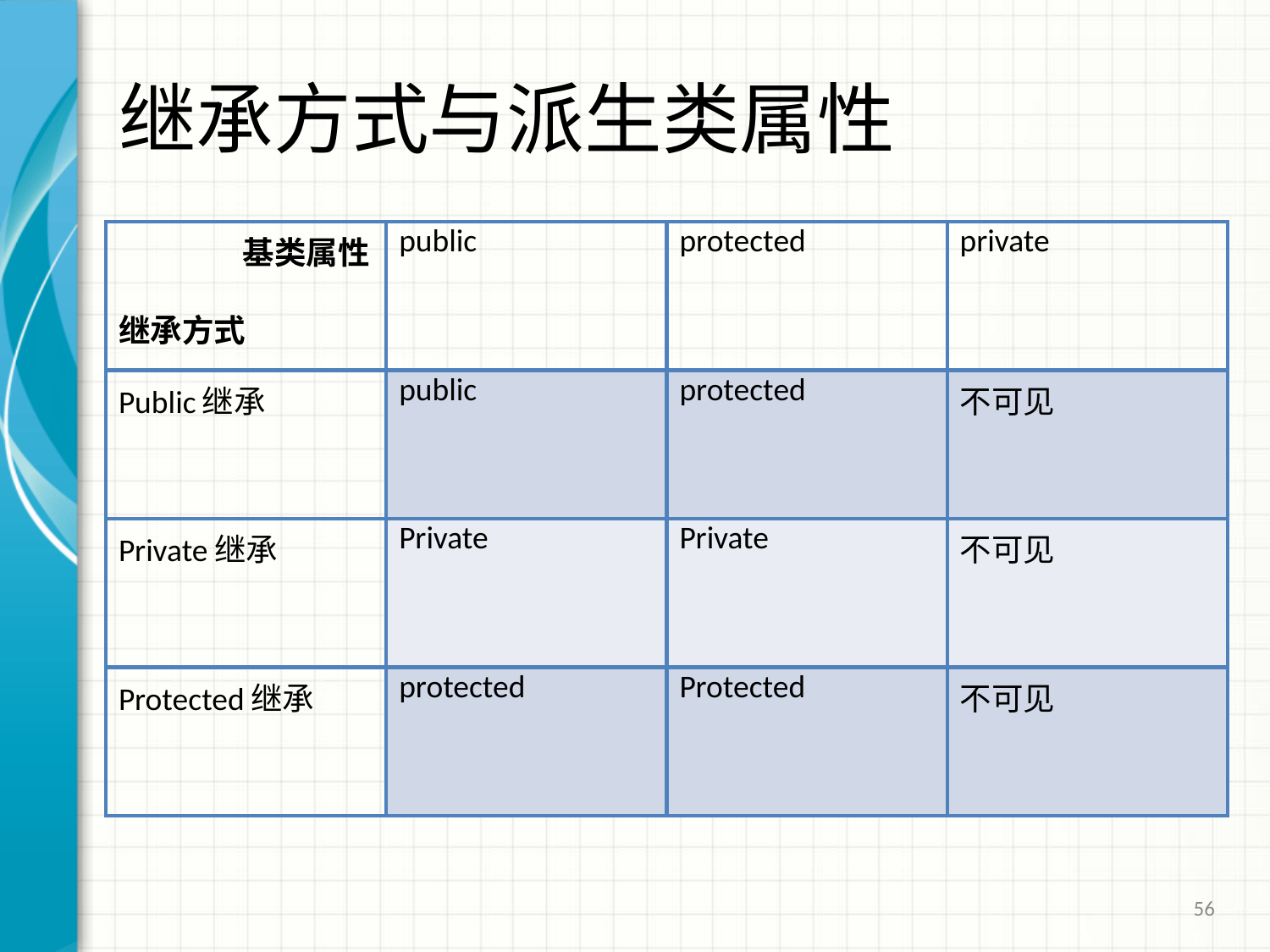

# 继承方式与派生类属性
| 基类属性 继承方式 | public | protected | private |
| --- | --- | --- | --- |
| Public继承 | public | protected | 不可见 |
| Private继承 | Private | Private | 不可见 |
| Protected继承 | protected | Protected | 不可见 |
56